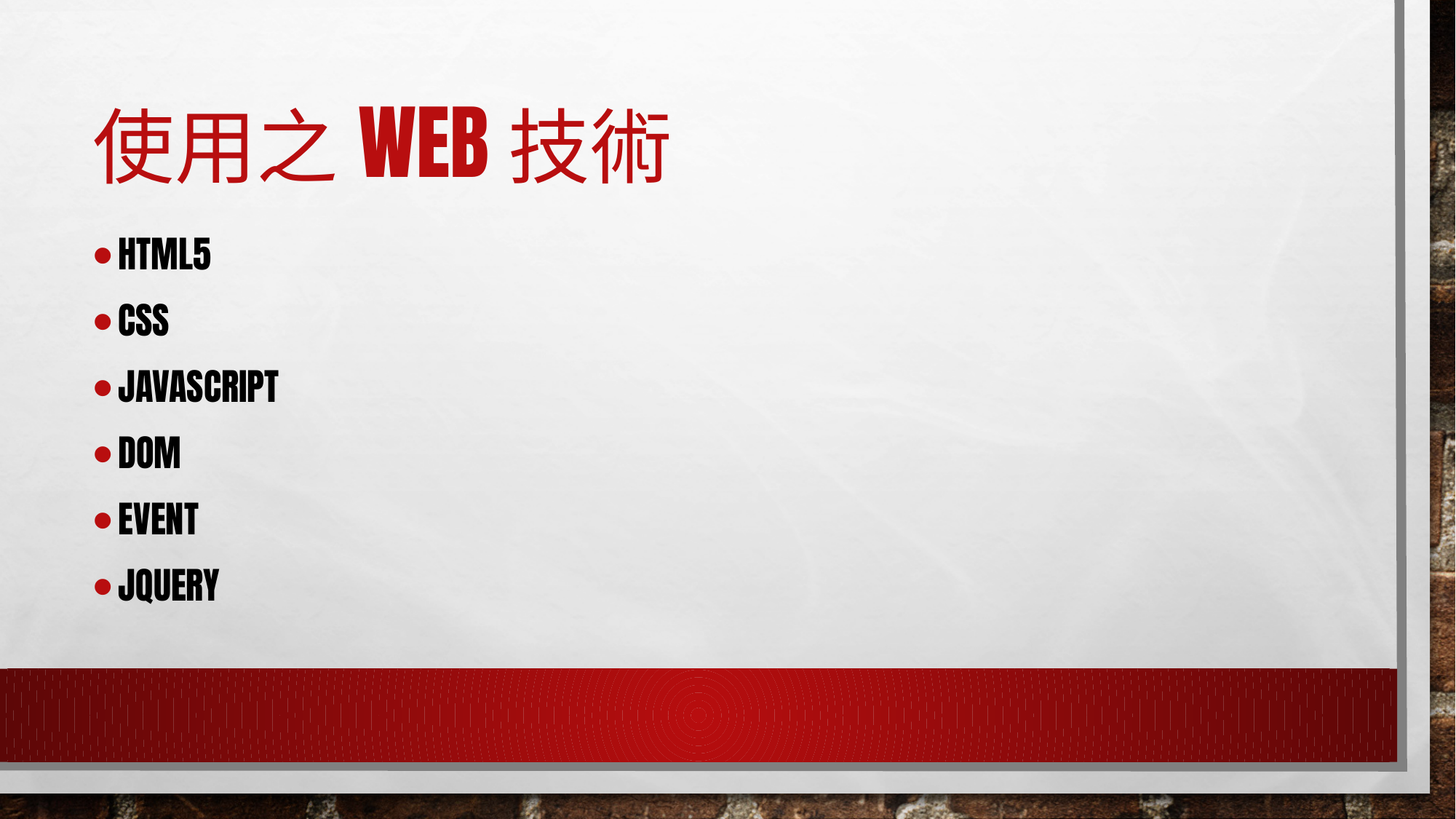

# 使用之Web技術
HTML5
CSS
Javascript
DOM
EVENT
jQuery